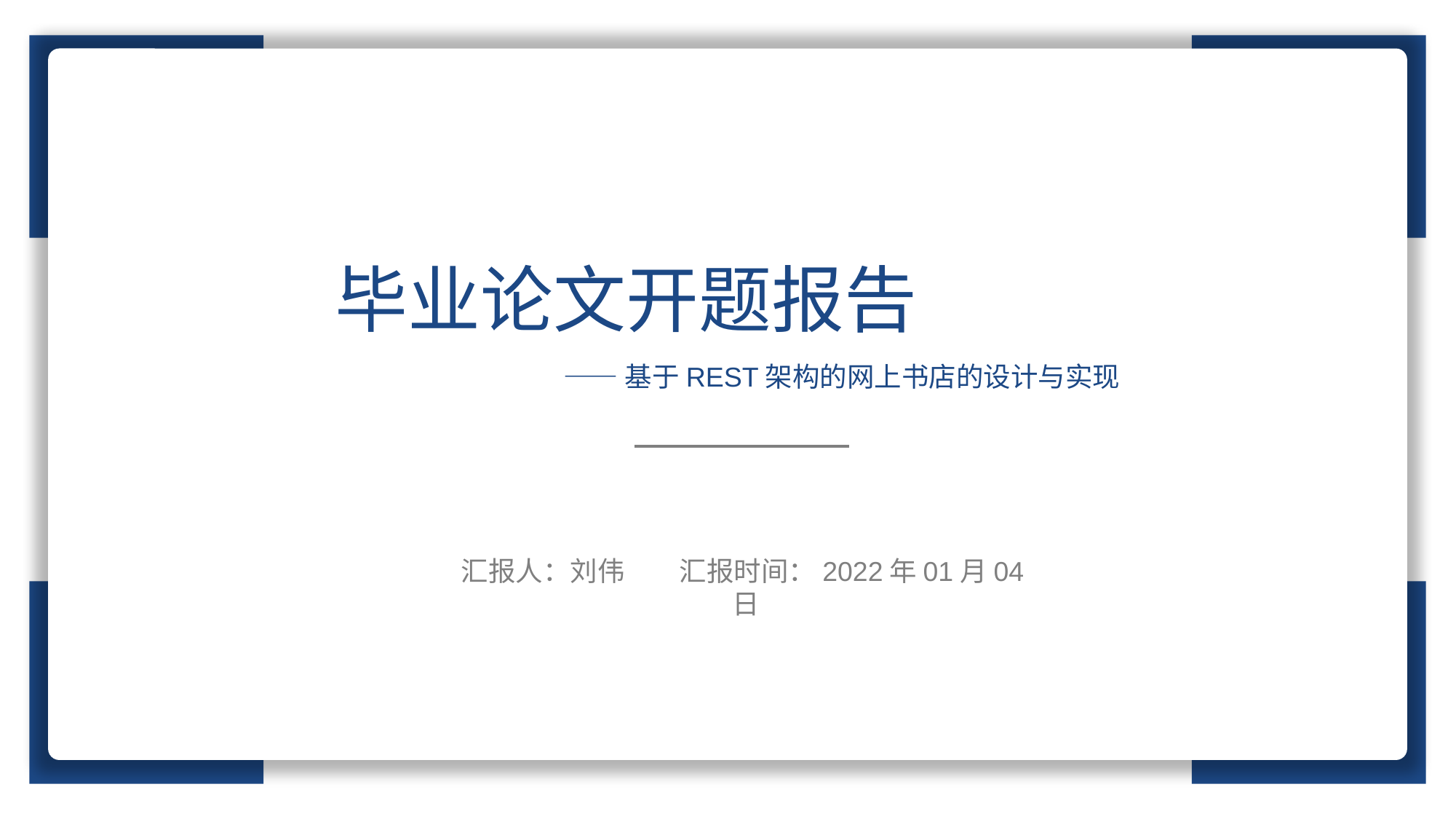

毕业论文开题报告
——基于REST架构的网上书店的设计与实现
汇报人：刘伟	汇报时间：2022年01月04日